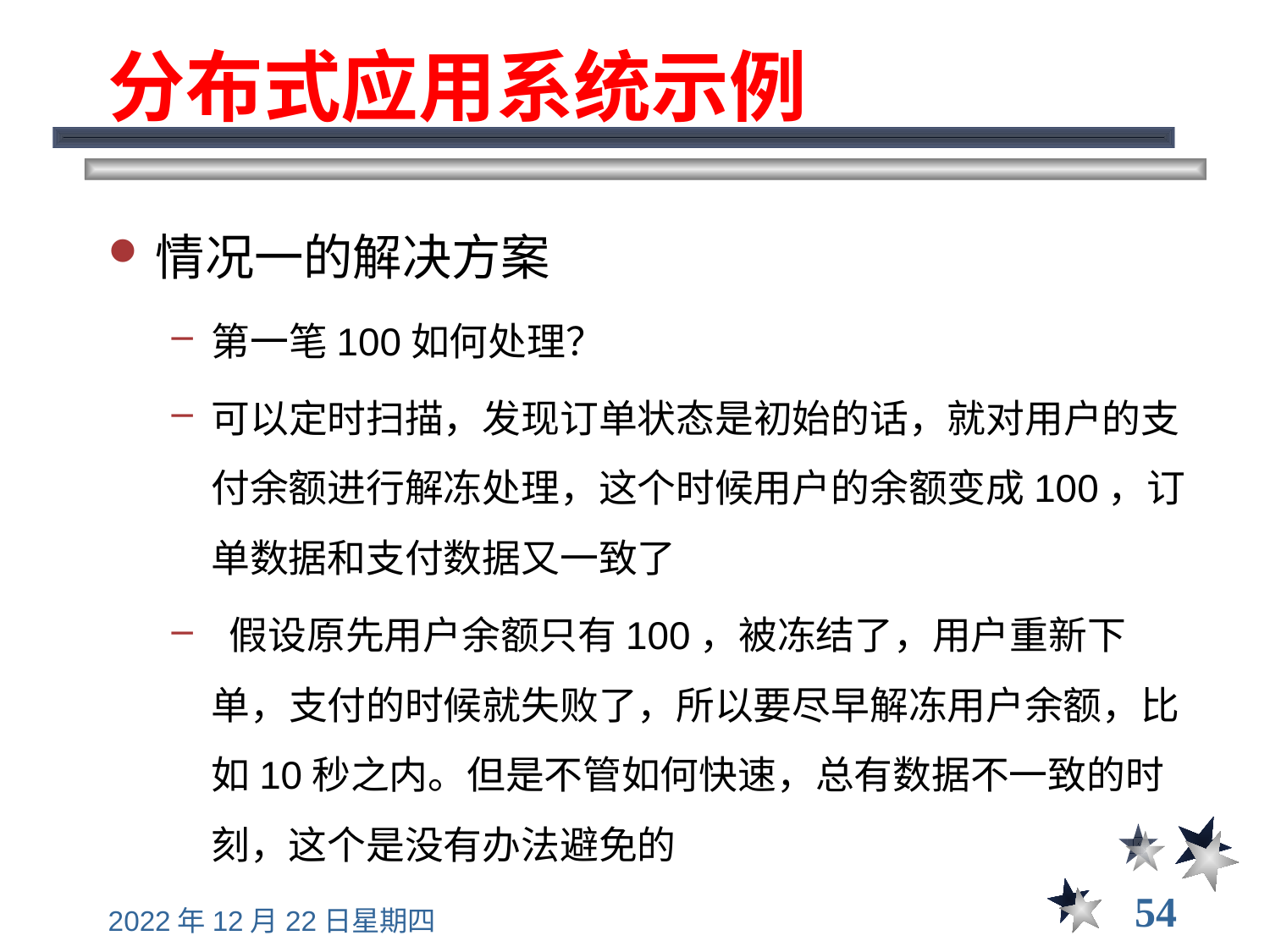

# 分布式应用系统示例
情况一的解决方案
第一笔100如何处理？
可以定时扫描，发现订单状态是初始的话，就对用户的支付余额进行解冻处理，这个时候用户的余额变成100，订单数据和支付数据又一致了
 假设原先用户余额只有100，被冻结了，用户重新下单，支付的时候就失败了，所以要尽早解冻用户余额，比如10秒之内。但是不管如何快速，总有数据不一致的时刻，这个是没有办法避免的
54
2022年12月22日星期四